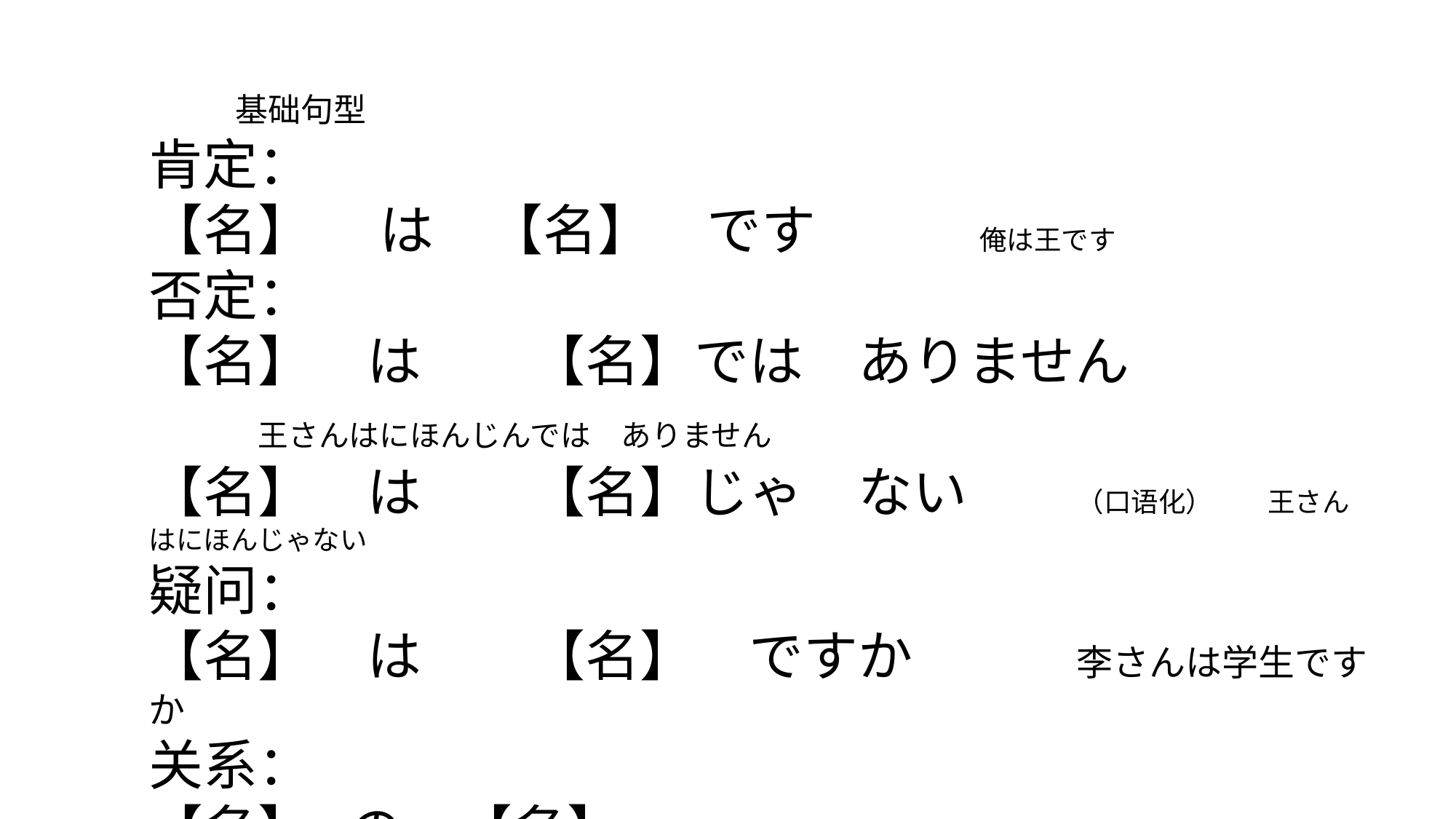

# 基础句型
肯定：
【名】 　は　【名】　です　　　俺は王です
否定：
【名】　は　　【名】では　ありません
	王さんはにほんじんでは　ありません
【名】　は　　【名】じゃ　ない　　（口语化）　王さんはにほんじゃない
疑问：
【名】　は　　【名】　ですか　　　李さんは学生ですか
关系：
【名】   の　【名】　     奈雪の茶